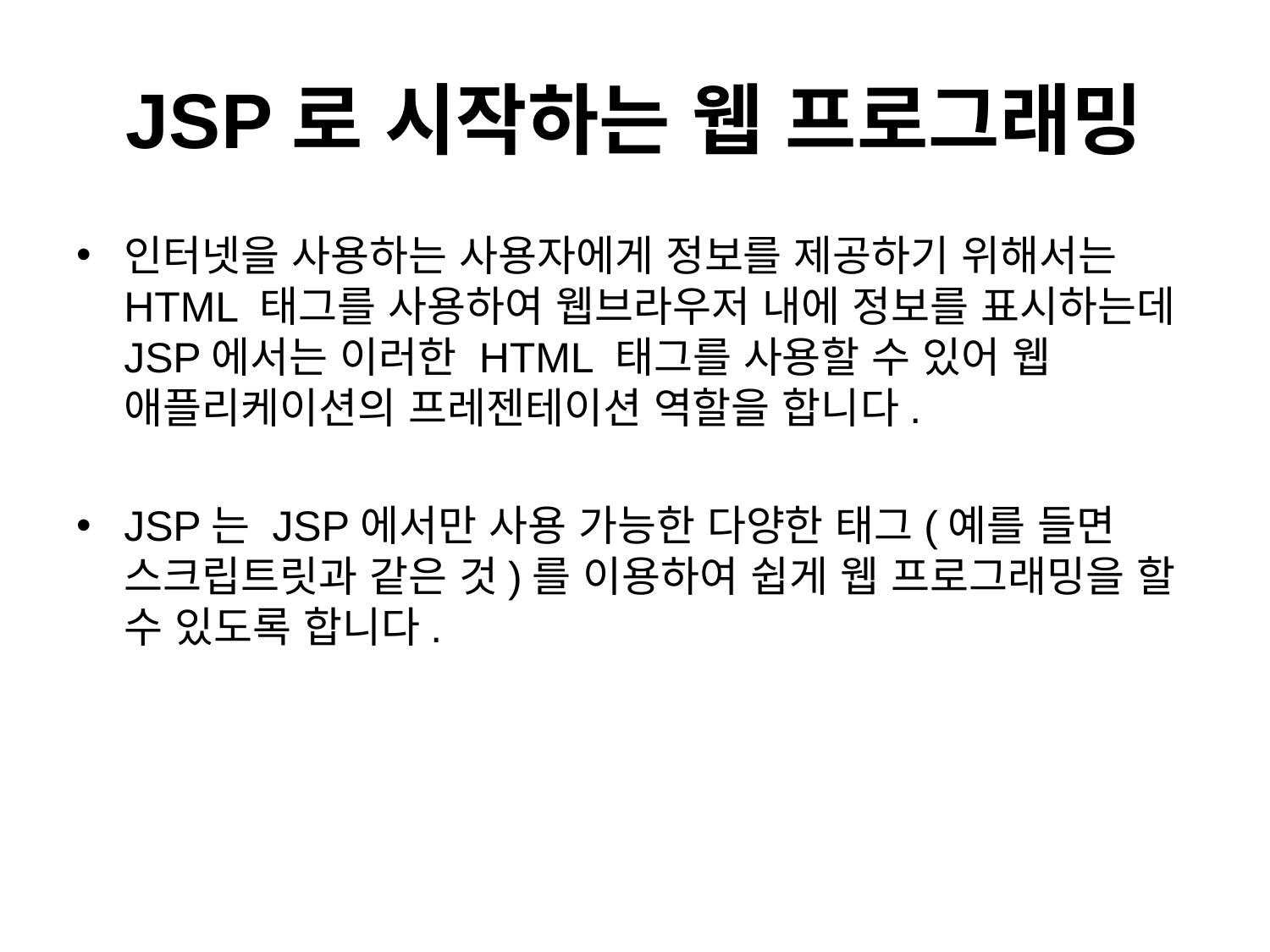

# JSP로 시작하는 웹 프로그래밍
인터넷을 사용하는 사용자에게 정보를 제공하기 위해서는 HTML 태그를 사용하여 웹브라우저 내에 정보를 표시하는데 JSP에서는 이러한 HTML 태그를 사용할 수 있어 웹 애플리케이션의 프레젠테이션 역할을 합니다.

JSP는 JSP에서만 사용 가능한 다양한 태그(예를 들면 스크립트릿과 같은 것)를 이용하여 쉽게 웹 프로그래밍을 할 수 있도록 합니다.